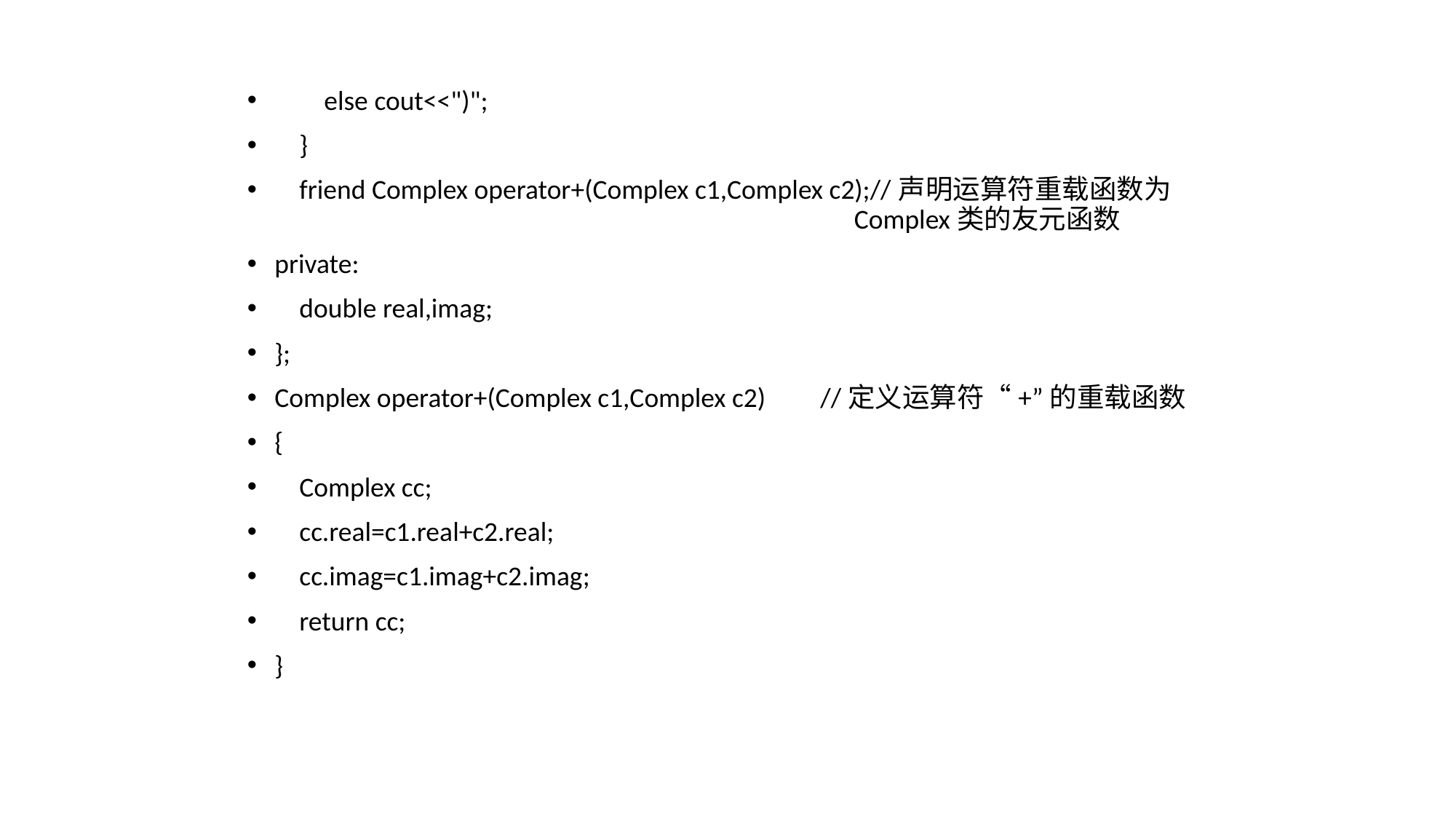

else cout<<")";
    }
    friend Complex operator+(Complex c1,Complex c2);//声明运算符重载函数为	                                                                           Complex类的友元函数
private:
    double real,imag;
};
Complex operator+(Complex c1,Complex c2)  	//定义运算符“+”的重载函数
{
    Complex cc;
    cc.real=c1.real+c2.real;
    cc.imag=c1.imag+c2.imag;
    return cc;
}